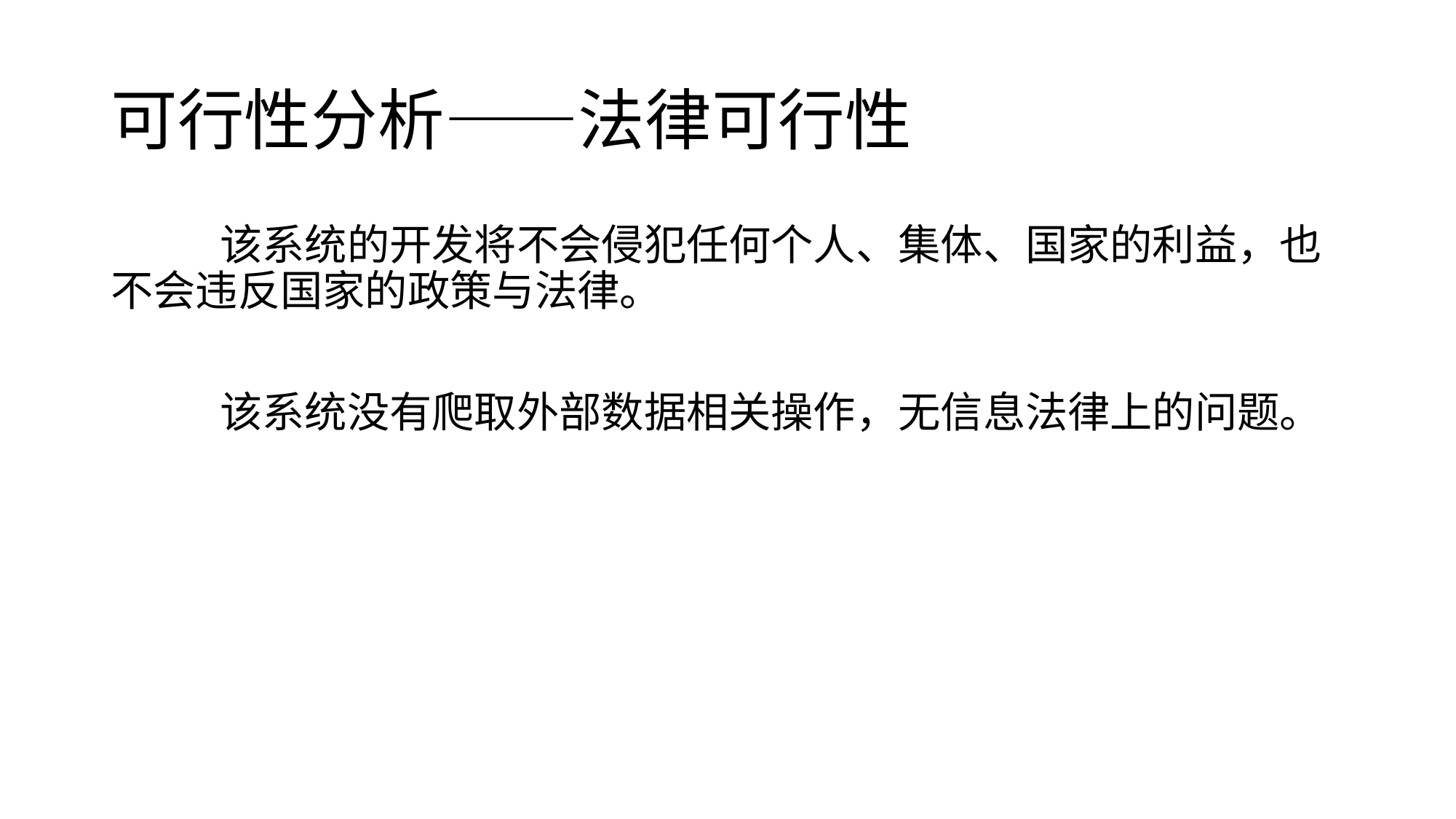

# 可行性分析——法律可行性
	该系统的开发将不会侵犯任何个人、集体、国家的利益，也不会违反国家的政策与法律。

	该系统没有爬取外部数据相关操作，无信息法律上的问题。